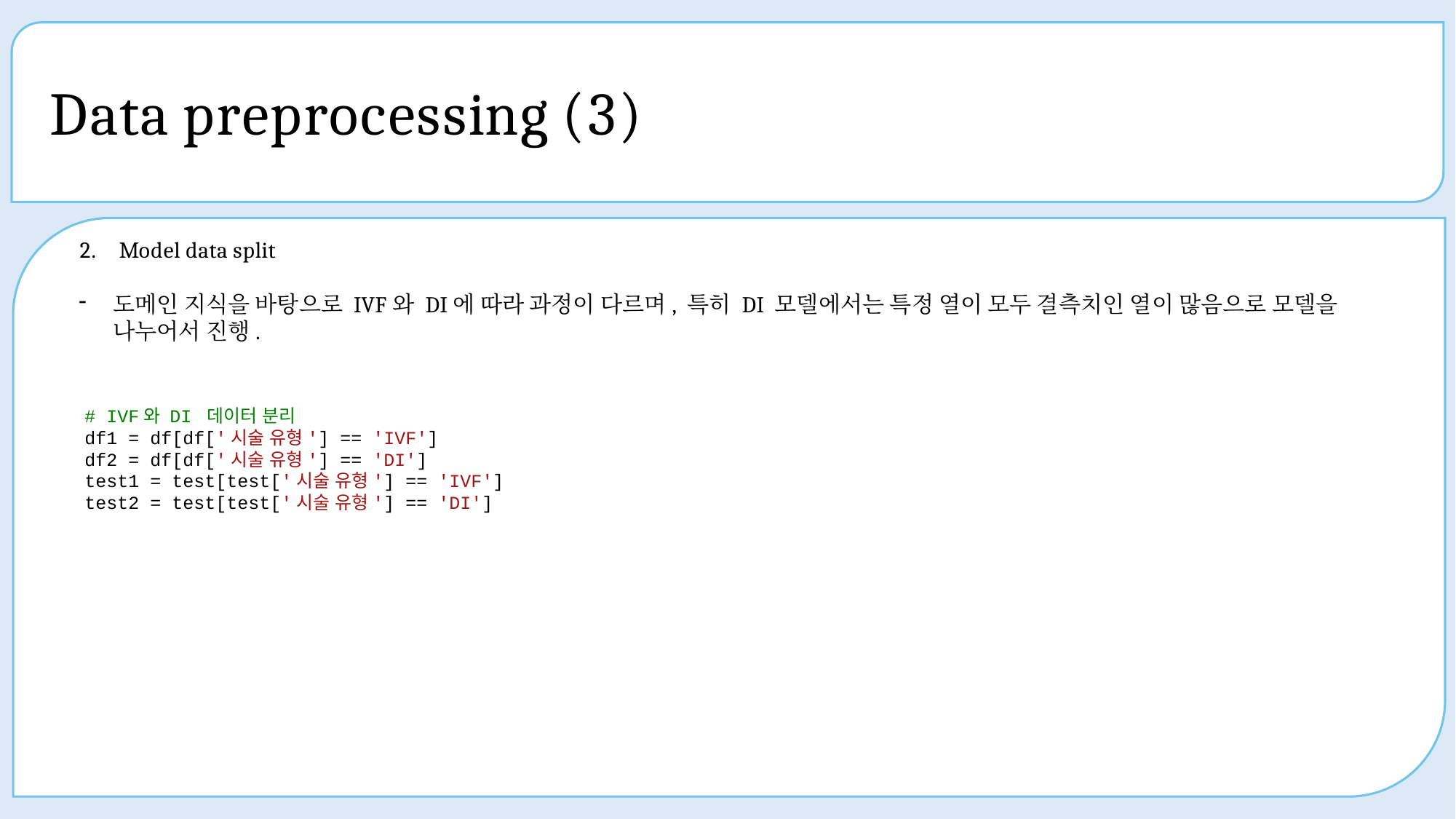

ㅋ
# Data preprocessing (3)

Model data split

도메인 지식을 바탕으로 IVF와 DI에 따라 과정이 다르며, 특히 DI 모델에서는 특정 열이 모두 결측치인 열이 많음으로 모델을 나누어서 진행.

# IVF와 DI 데이터 분리
df1 = df[df['시술 유형'] == 'IVF']
df2 = df[df['시술 유형'] == 'DI']
test1 = test[test['시술 유형'] == 'IVF']
test2 = test[test['시술 유형'] == 'DI']